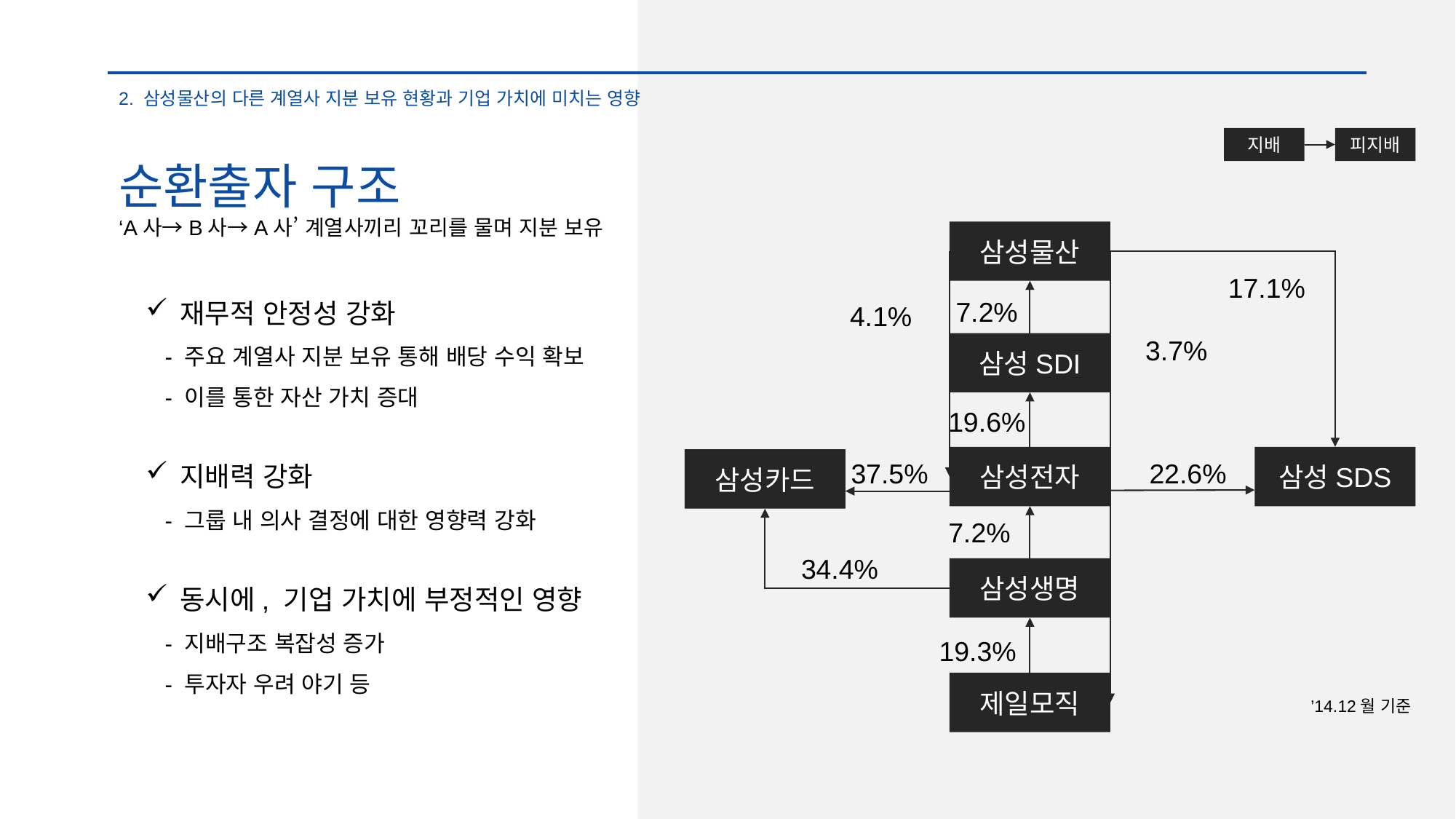

2. 삼성물산의 다른 계열사 지분 보유 현황과 기업 가치에 미치는 영향
지배
피지배
순환출자 구조
‘A사→B사→A사’ 계열사끼리 꼬리를 물며 지분 보유
삼성물산
17.1%
재무적 안정성 강화
   - 주요 계열사 지분 보유 통해 배당 수익 확보
   - 이를 통한 자산 가치 증대
지배력 강화
   - 그룹 내 의사 결정에 대한 영향력 강화
동시에, 기업 가치에 부정적인 영향
   - 지배구조 복잡성 증가
   - 투자자 우려 야기 등
7.2%
4.1%
3.7%
삼성SDI
19.6%
삼성전자
삼성SDS
삼성카드
37.5%
22.6%
7.2%
34.4%
삼성생명
19.3%
제일모직
’14.12월 기준
4